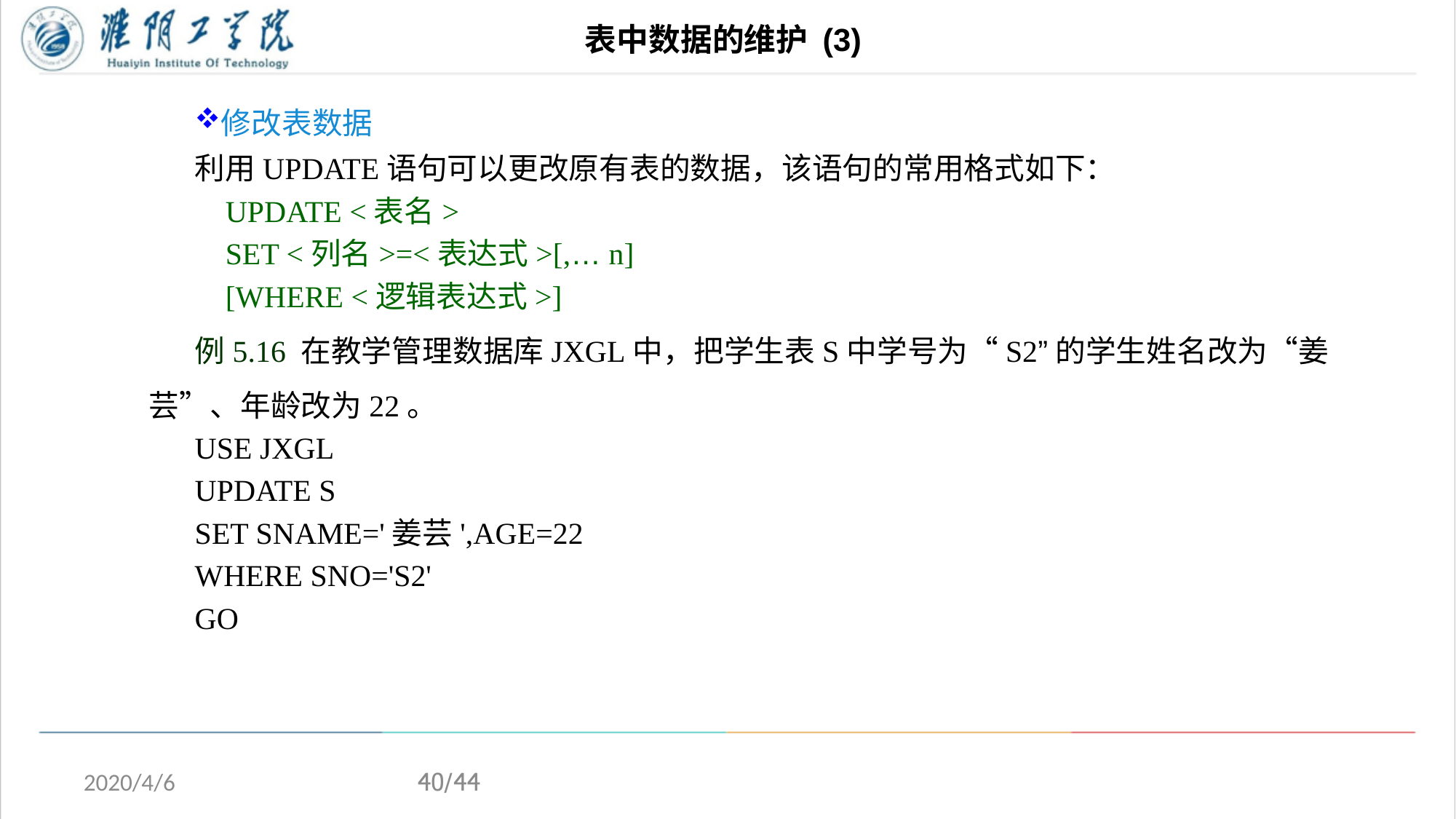

# 表中数据的维护 (3)
修改表数据
利用UPDATE语句可以更改原有表的数据，该语句的常用格式如下：
    UPDATE <表名>
    SET <列名>=<表达式>[,… n]
    [WHERE <逻辑表达式>]
例5.16 在教学管理数据库JXGL中，把学生表S中学号为“S2”的学生姓名改为“姜芸”、年龄改为22。
USE JXGL
UPDATE S
SET SNAME='姜芸',AGE=22
WHERE SNO='S2'
GO
40/44
2020/4/6